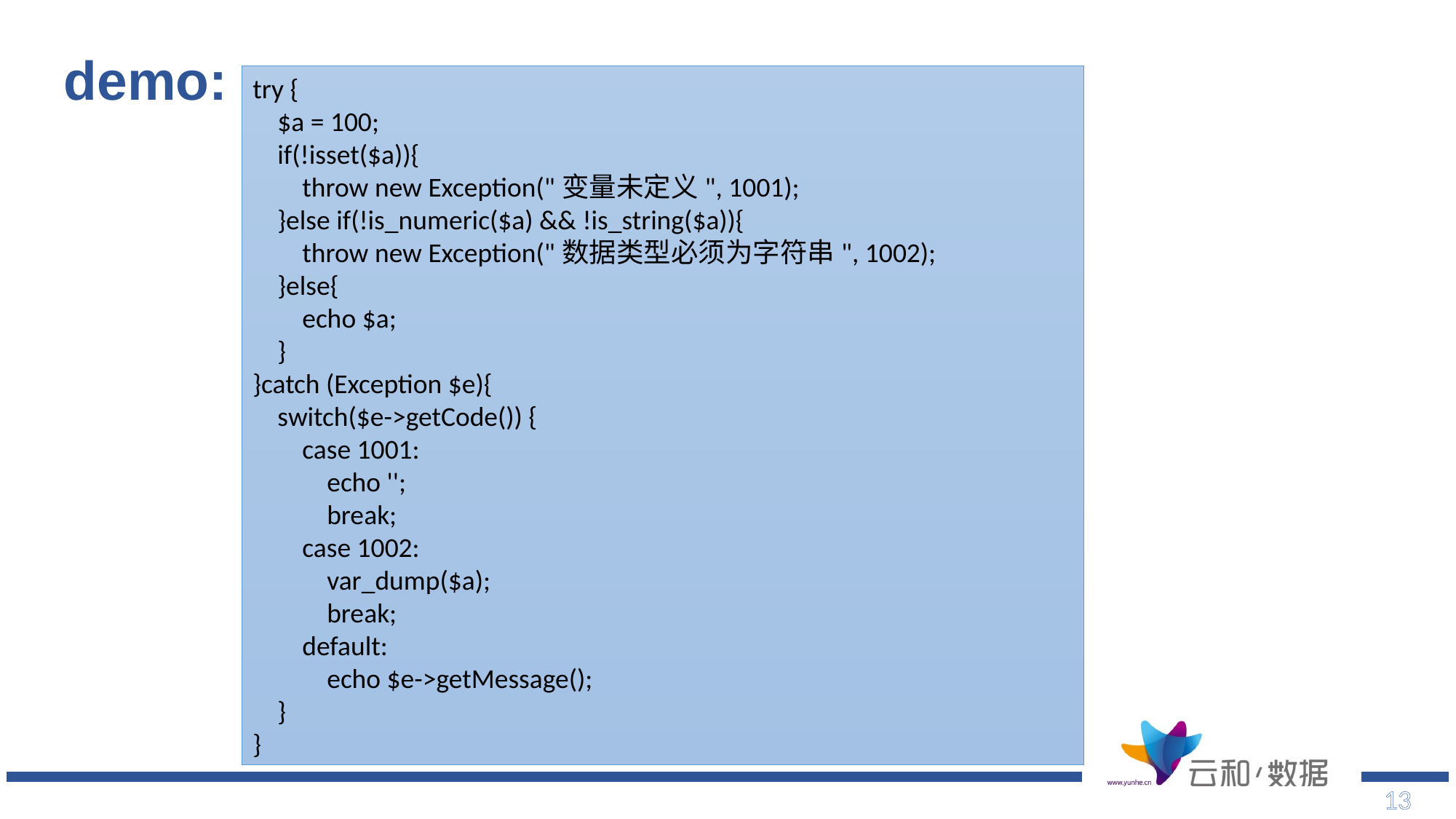

# demo:
try {
    $a = 100;
    if(!isset($a)){
        throw new Exception("变量未定义", 1001);
    }else if(!is_numeric($a) && !is_string($a)){
        throw new Exception("数据类型必须为字符串", 1002);
    }else{
        echo $a;
    }
}catch (Exception $e){
    switch($e->getCode()) {
        case 1001:
            echo '';
            break;
        case 1002:
            var_dump($a);
            break;
        default:
            echo $e->getMessage();
    }
}